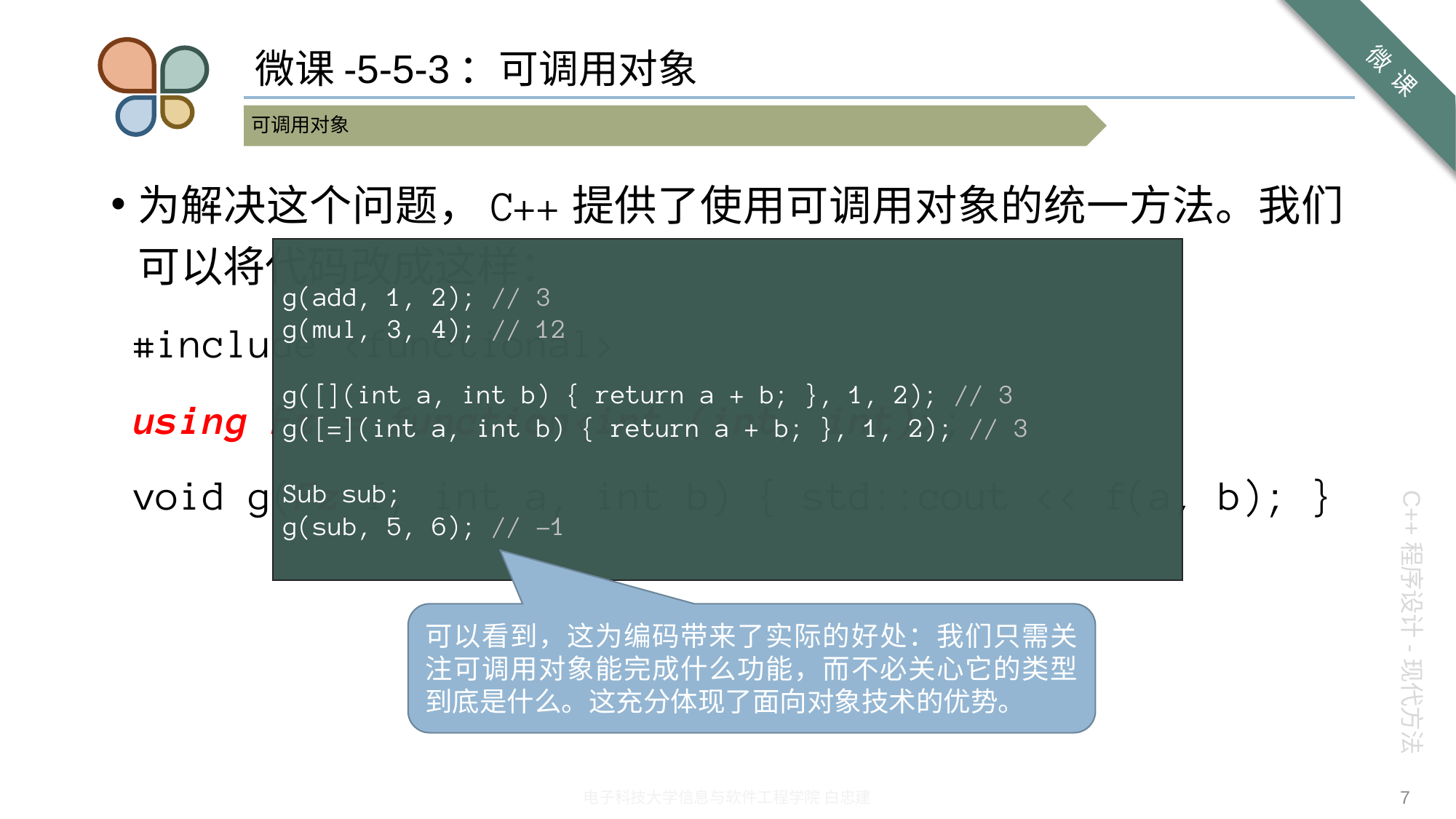

# 微课-5-5-3：可调用对象
可调用对象
为解决这个问题，C++提供了使用可调用对象的统一方法。我们可以将代码改成这样：
 #include <functional>
 using Fz = function<int (int, int)>;
 void g(Fz f, int a, int b) { std::cout << f(a, b); }
g(add, 1, 2); // 3
g(mul, 3, 4); // 12

g([](int a, int b) { return a + b; }, 1, 2); // 3
g([=](int a, int b) { return a + b; }, 1, 2); // 3

Sub sub;
g(sub, 5, 6); // -1
可以看到，这为编码带来了实际的好处：我们只需关注可调用对象能完成什么功能，而不必关心它的类型到底是什么。这充分体现了面向对象技术的优势。
7